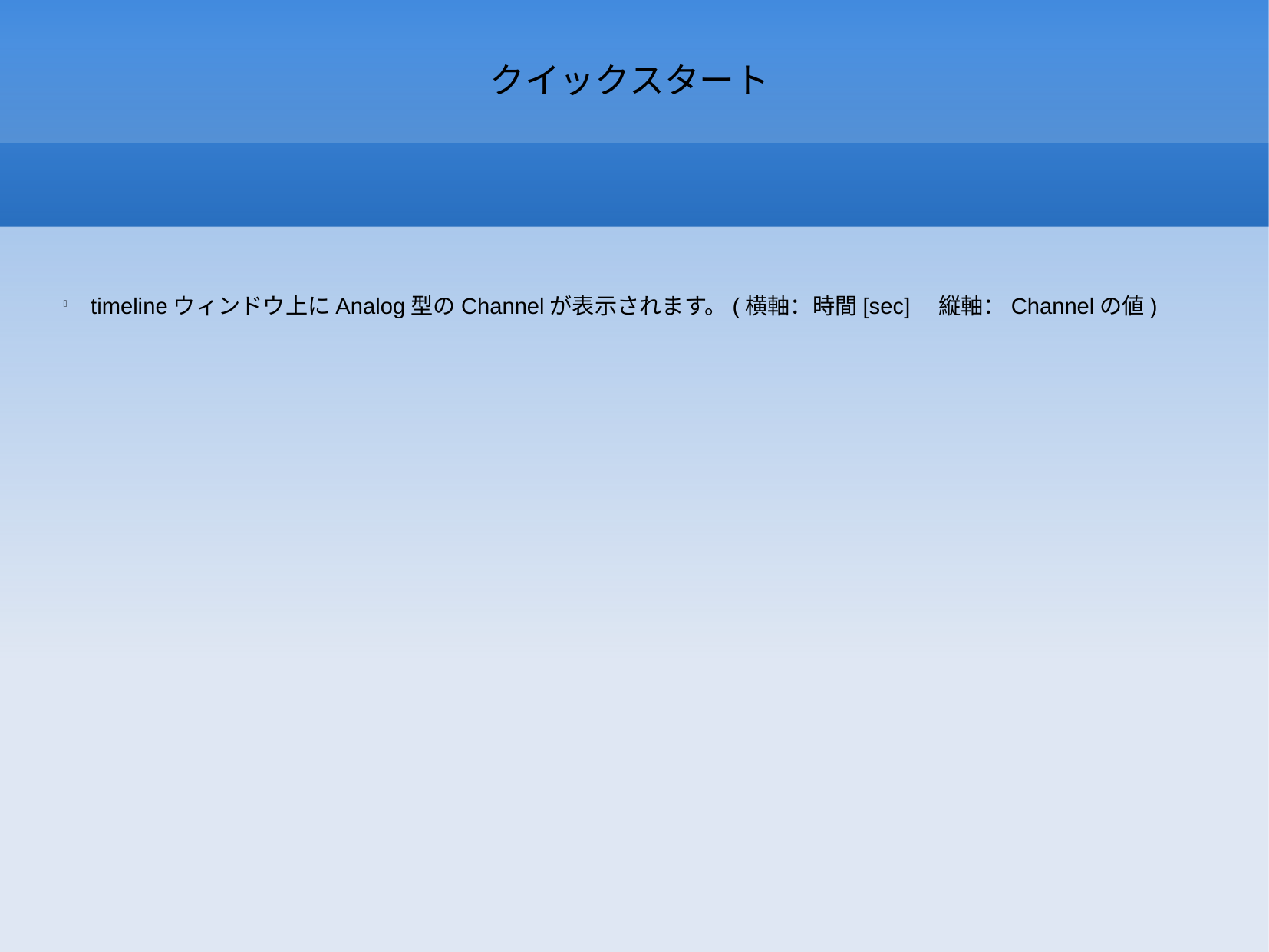

クイックスタート

timelineウィンドウ上にAnalog型のChannelが表示されます。(横軸：時間[sec]　縦軸：Channelの値)